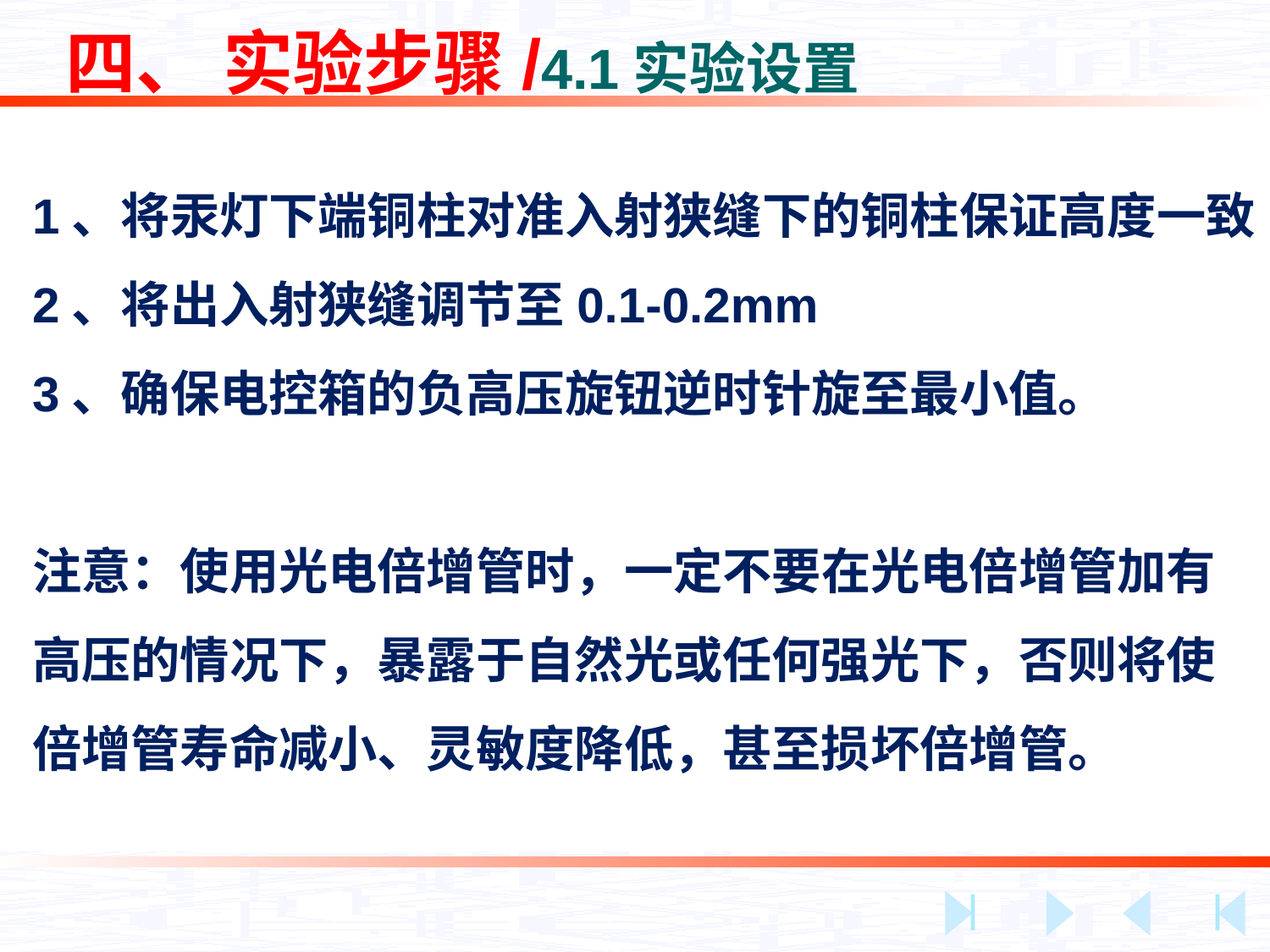

四、 实验步骤/4.1实验设置
1、将汞灯下端铜柱对准入射狭缝下的铜柱保证高度一致
2、将出入射狭缝调节至0.1-0.2mm
3、确保电控箱的负高压旋钮逆时针旋至最小值。

注意：使用光电倍增管时，一定不要在光电倍增管加有高压的情况下，暴露于自然光或任何强光下，否则将使倍增管寿命减小、灵敏度降低，甚至损坏倍增管。